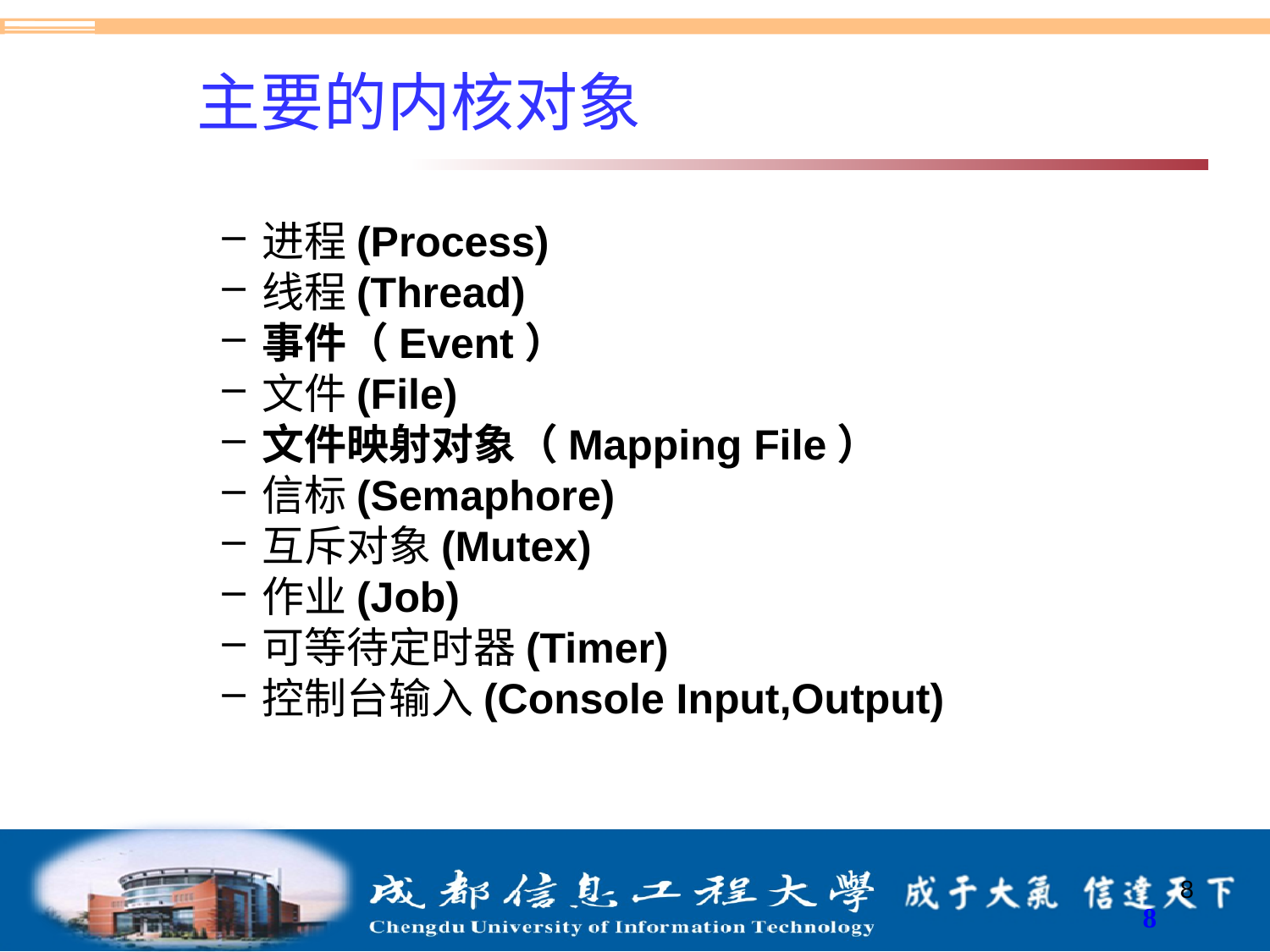

主要的内核对象

进程(Process)
线程(Thread)
事件（Event）
文件(File)
文件映射对象（Mapping File）
信标(Semaphore)
互斥对象(Mutex)
作业(Job)
可等待定时器(Timer)
控制台输入(Console Input,Output)